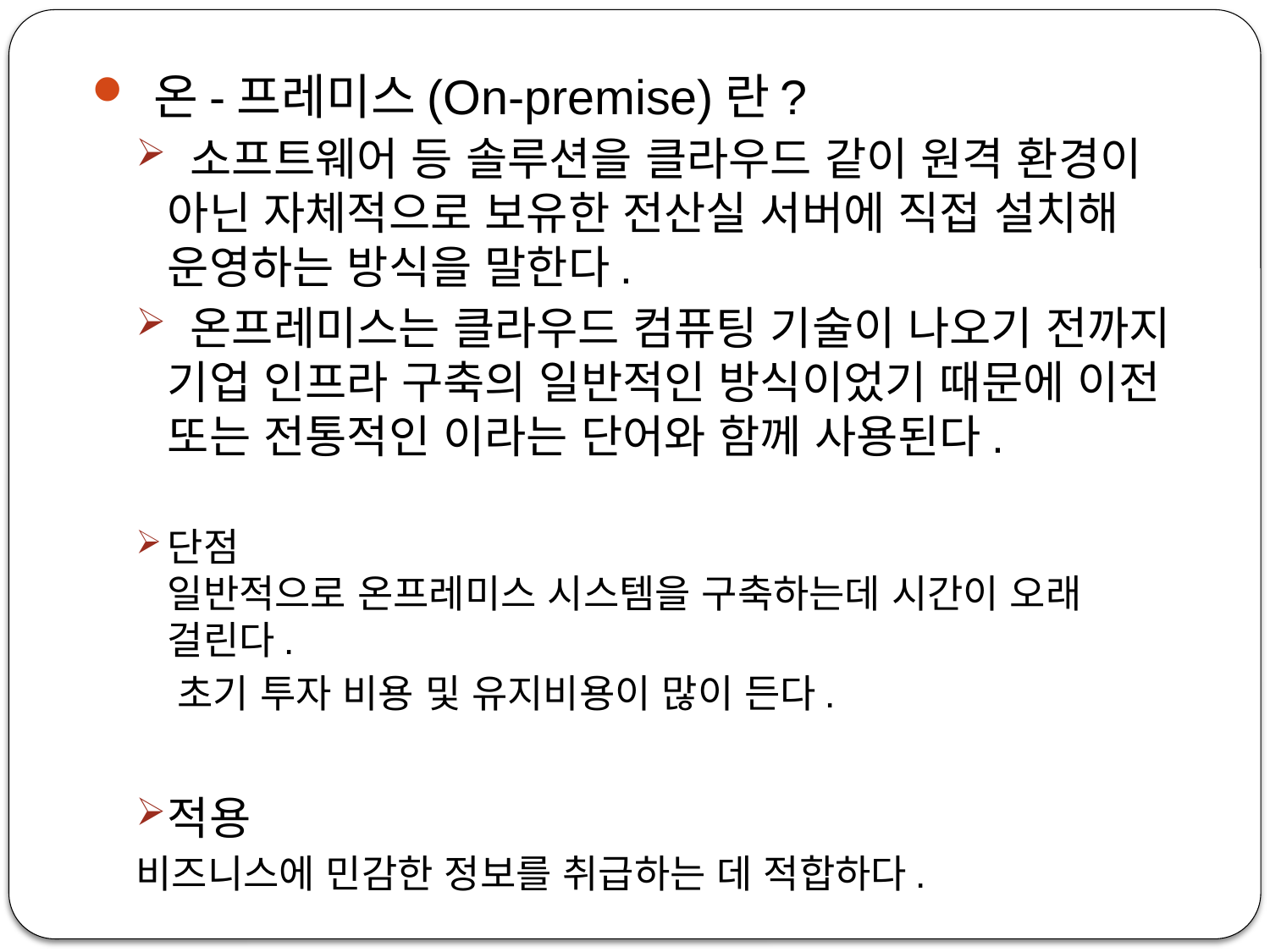

온-프레미스(On-premise)란?
 소프트웨어 등 솔루션을 클라우드 같이 원격 환경이 아닌 자체적으로 보유한 전산실 서버에 직접 설치해 운영하는 방식을 말한다.
 온프레미스는 클라우드 컴퓨팅 기술이 나오기 전까지 기업 인프라 구축의 일반적인 방식이었기 때문에 이전 또는 전통적인 이라는 단어와 함께 사용된다.
단점
일반적으로 온프레미스 시스템을 구축하는데 시간이 오래 걸린다.
   초기 투자 비용 및 유지비용이 많이 든다.

적용
비즈니스에 민감한 정보를 취급하는 데 적합하다.